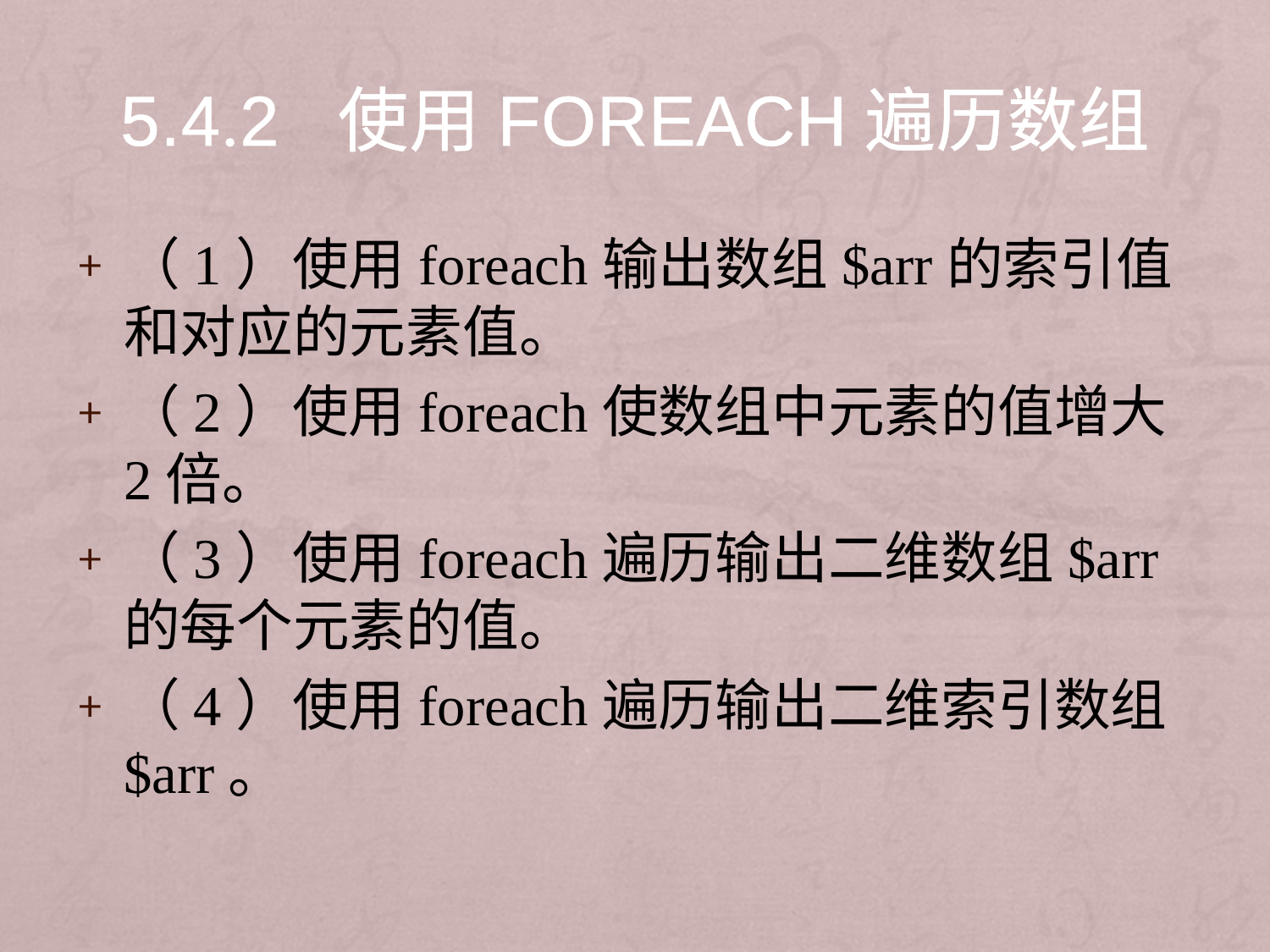

# 5.4.2  使用foreach遍历数组
（1）使用foreach输出数组$arr的索引值和对应的元素值。
（2）使用foreach使数组中元素的值增大2倍。
（3）使用foreach遍历输出二维数组$arr的每个元素的值。
（4）使用foreach遍历输出二维索引数组$arr。